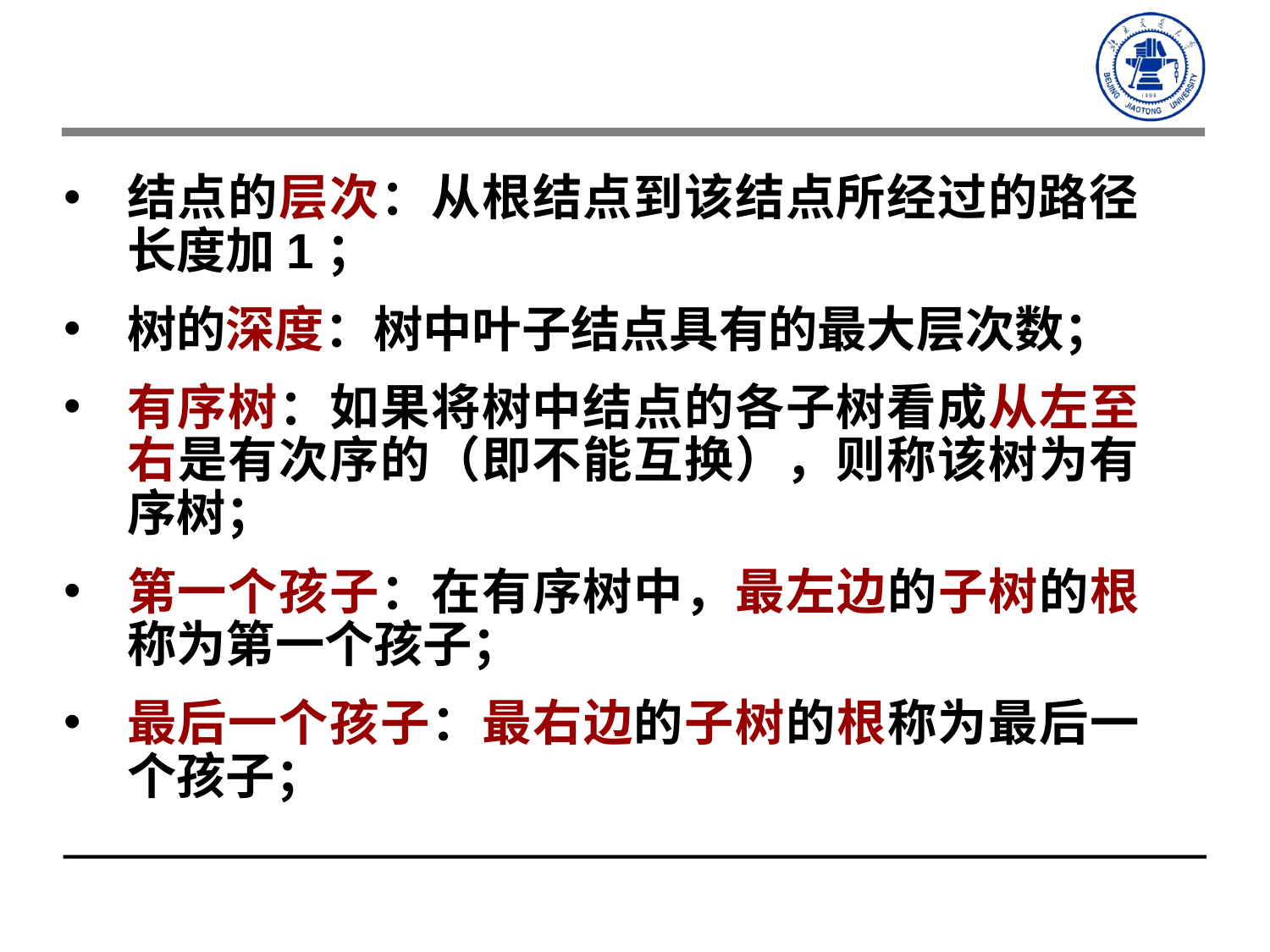

结点的层次：从根结点到该结点所经过的路径长度加1；
树的深度：树中叶子结点具有的最大层次数；
有序树：如果将树中结点的各子树看成从左至右是有次序的（即不能互换），则称该树为有序树；
第一个孩子：在有序树中，最左边的子树的根称为第一个孩子；
最后一个孩子：最右边的子树的根称为最后一个孩子；